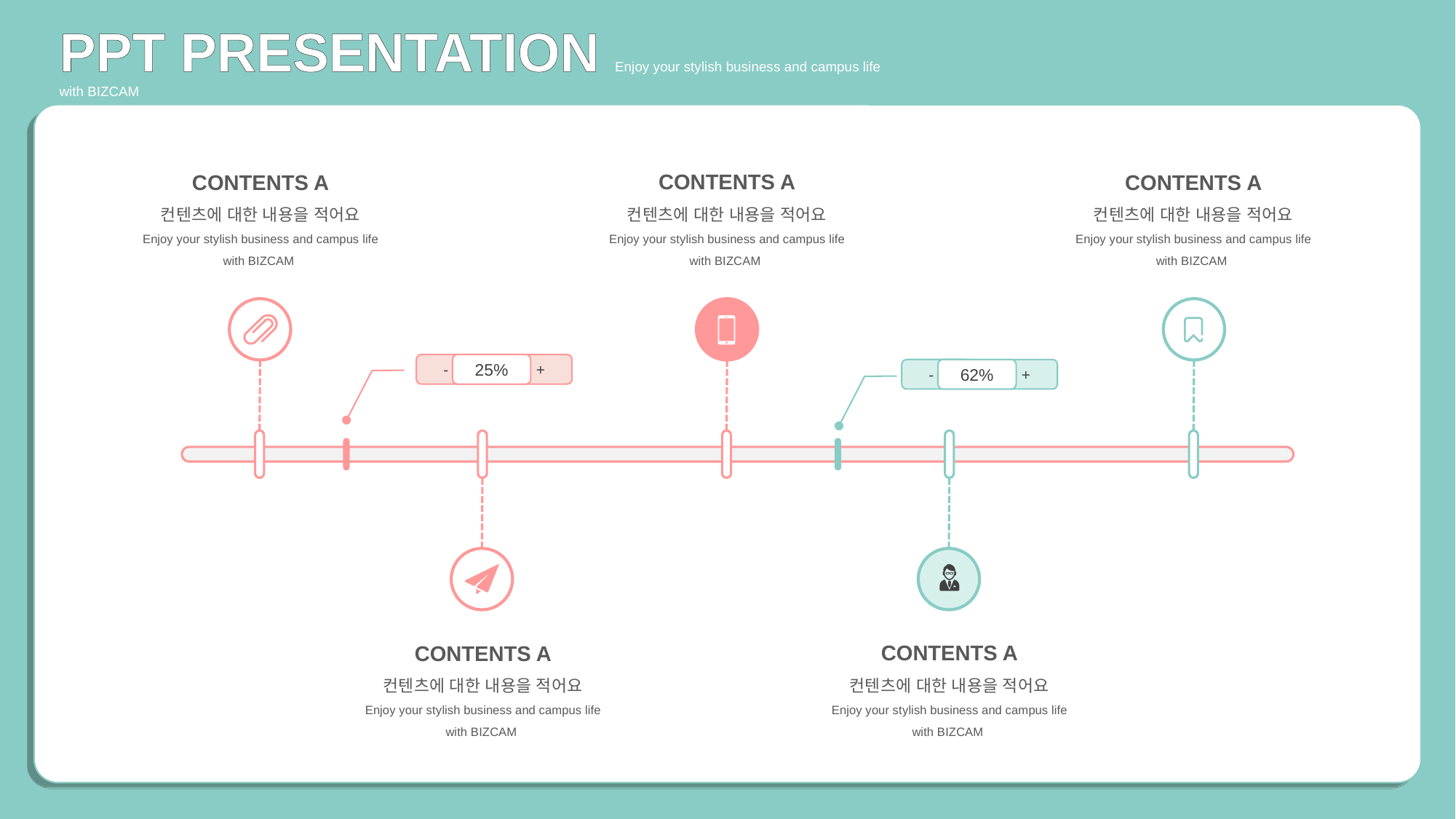

PPT PRESENTATION Enjoy your stylish business and campus life with BIZCAM

CONTENTS A
컨텐츠에 대한 내용을 적어요
Enjoy your stylish business and campus life with BIZCAM
CONTENTS A
컨텐츠에 대한 내용을 적어요
Enjoy your stylish business and campus life with BIZCAM
CONTENTS A
컨텐츠에 대한 내용을 적어요
Enjoy your stylish business and campus life with BIZCAM

CONTENTS 25%
-                     +
25%
-                     +
62%
CONTENTS 62%

CONTENTS A
컨텐츠에 대한 내용을 적어요
Enjoy your stylish business and campus life with BIZCAM
CONTENTS A
컨텐츠에 대한 내용을 적어요
Enjoy your stylish business and campus life with BIZCAM